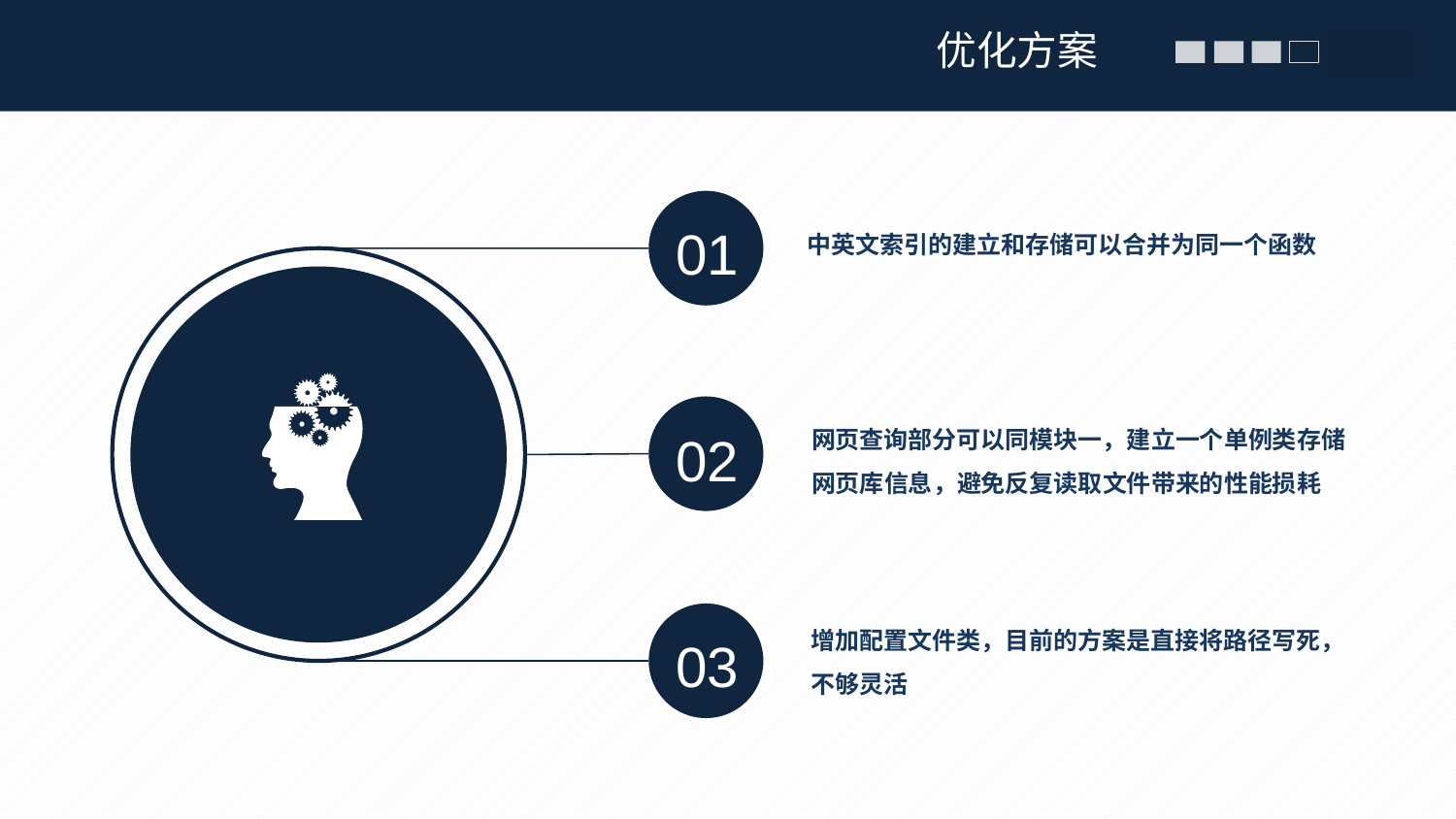

优化方案

01
中英文索引的建立和存储可以合并为同一个函数

02
网页查询部分可以同模块一，建立一个单例类存储网页库信息，避免反复读取文件带来的性能损耗
增加配置文件类，目前的方案是直接将路径写死，不够灵活

03